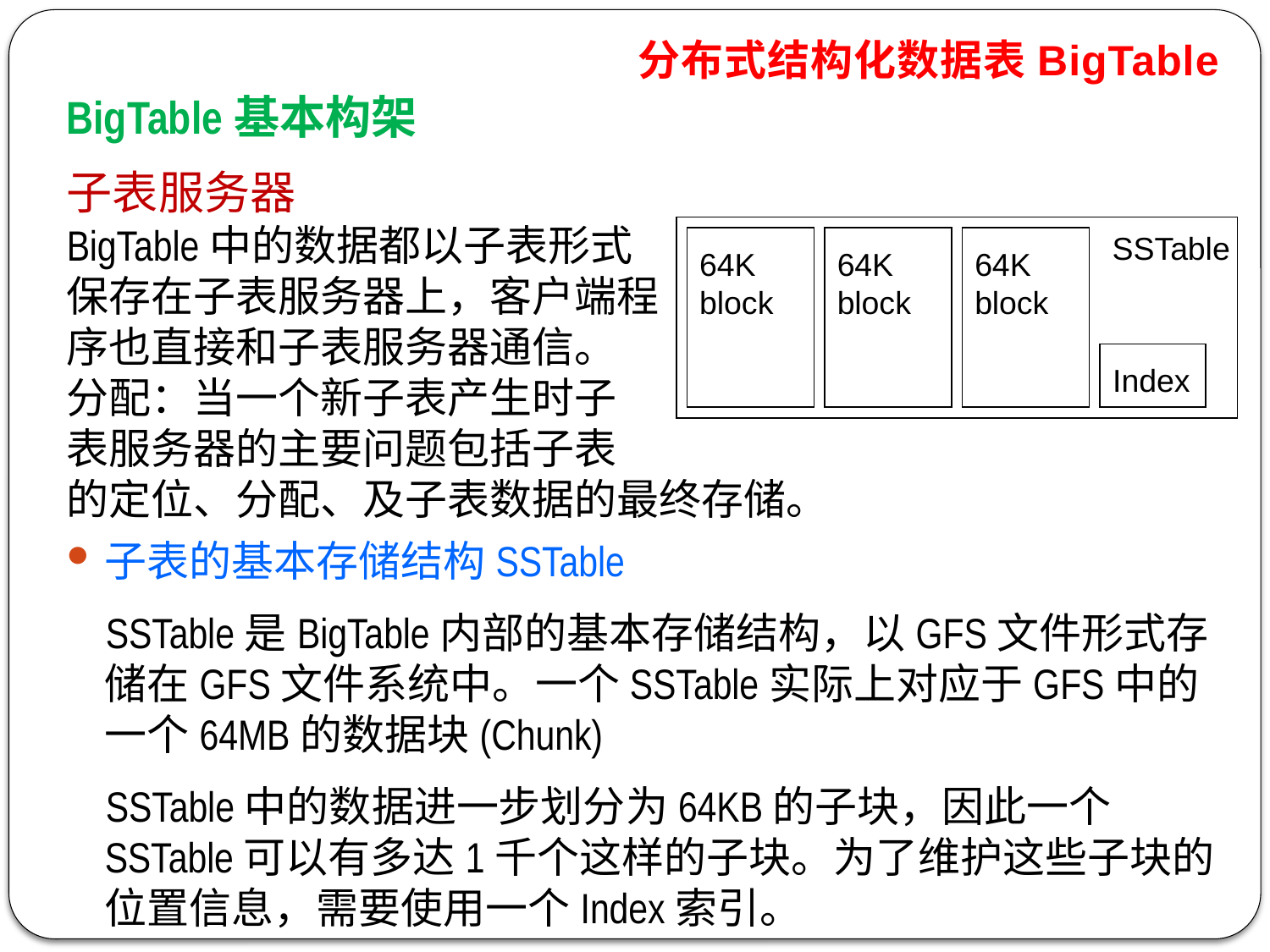

分布式结构化数据表BigTable
BigTable基本构架
子表服务器
BigTable中的数据都以子表形式
保存在子表服务器上，客户端程
序也直接和子表服务器通信。
分配：当一个新子表产生时子
表服务器的主要问题包括子表
的定位、分配、及子表数据的最终存储。
子表的基本存储结构SSTable
    SSTable是BigTable内部的基本存储结构，以GFS文件形式存储在GFS文件系统中。一个SSTable实际上对应于GFS中的一个64MB的数据块(Chunk)
    SSTable中的数据进一步划分为64KB的子块，因此一个SSTable可以有多达1千个这样的子块。为了维护这些子块的位置信息，需要使用一个Index索引。

SSTable

64K block
64K block
64K block

Index